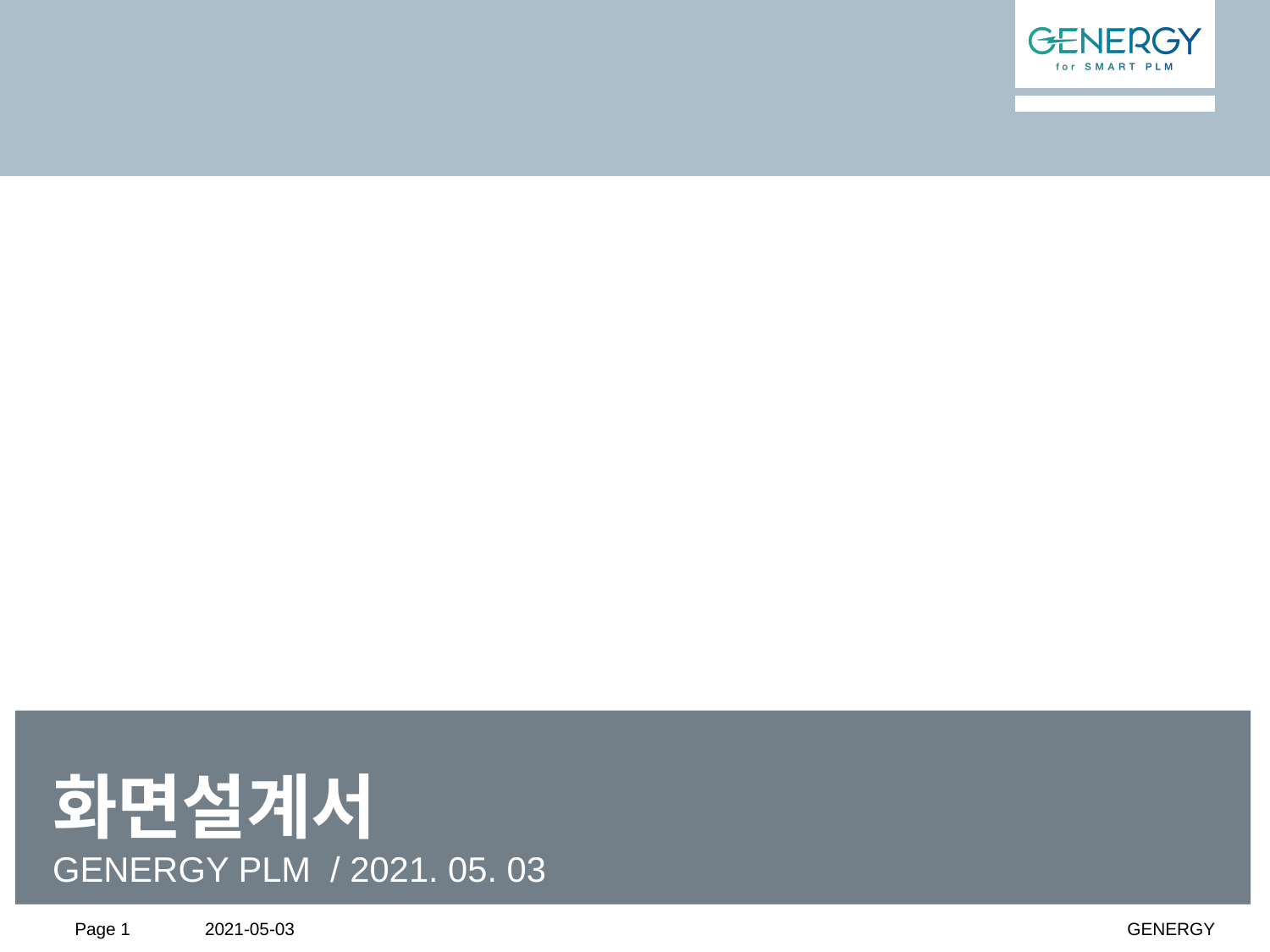

# 화면설계서 GENERGY PLM  / 2021. 05. 03